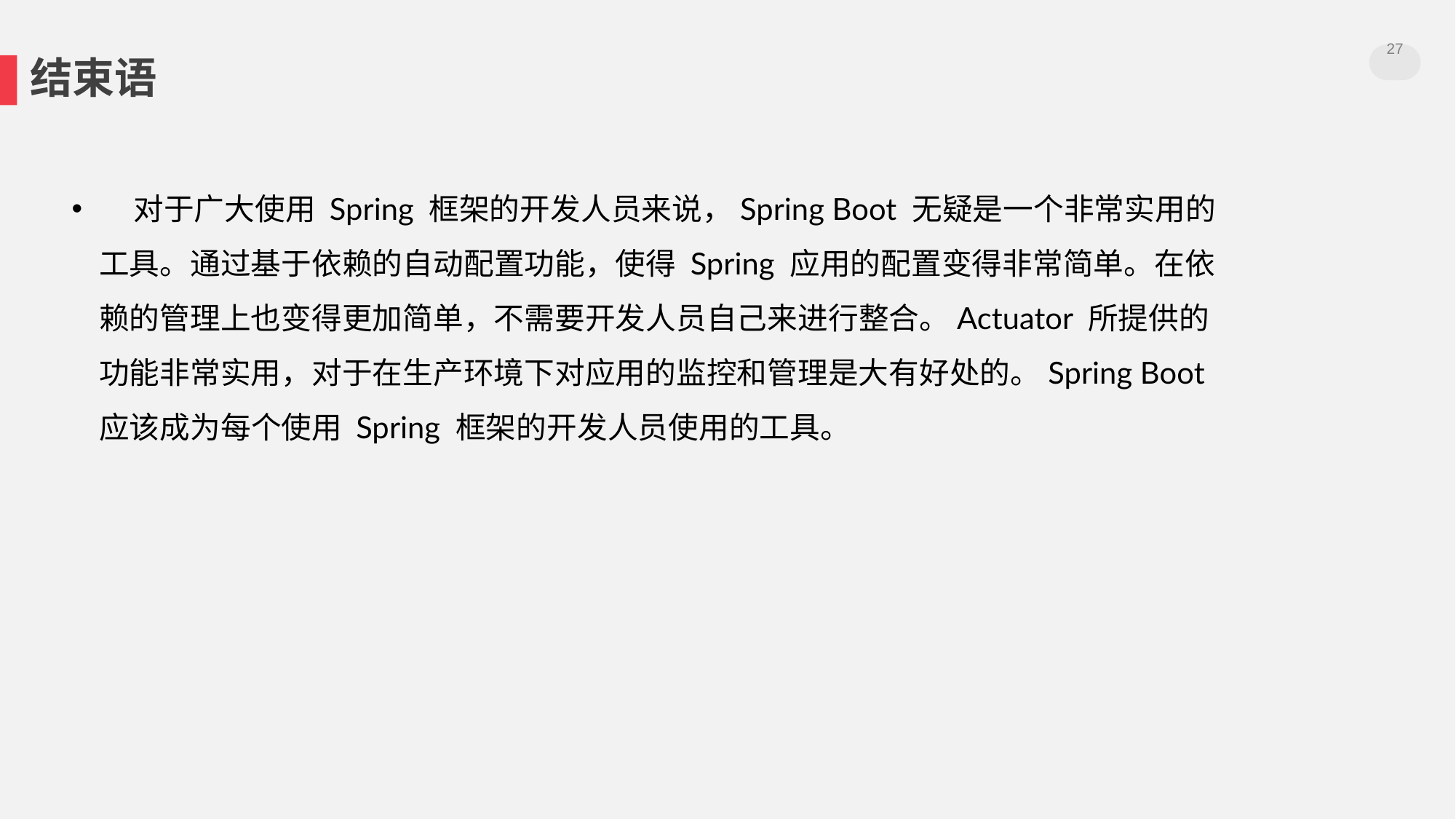

27
结束语
    对于广大使用 Spring 框架的开发人员来说，Spring Boot 无疑是一个非常实用的工具。通过基于依赖的自动配置功能，使得 Spring 应用的配置变得非常简单。在依赖的管理上也变得更加简单，不需要开发人员自己来进行整合。Actuator 所提供的功能非常实用，对于在生产环境下对应用的监控和管理是大有好处的。Spring Boot 应该成为每个使用 Spring 框架的开发人员使用的工具。